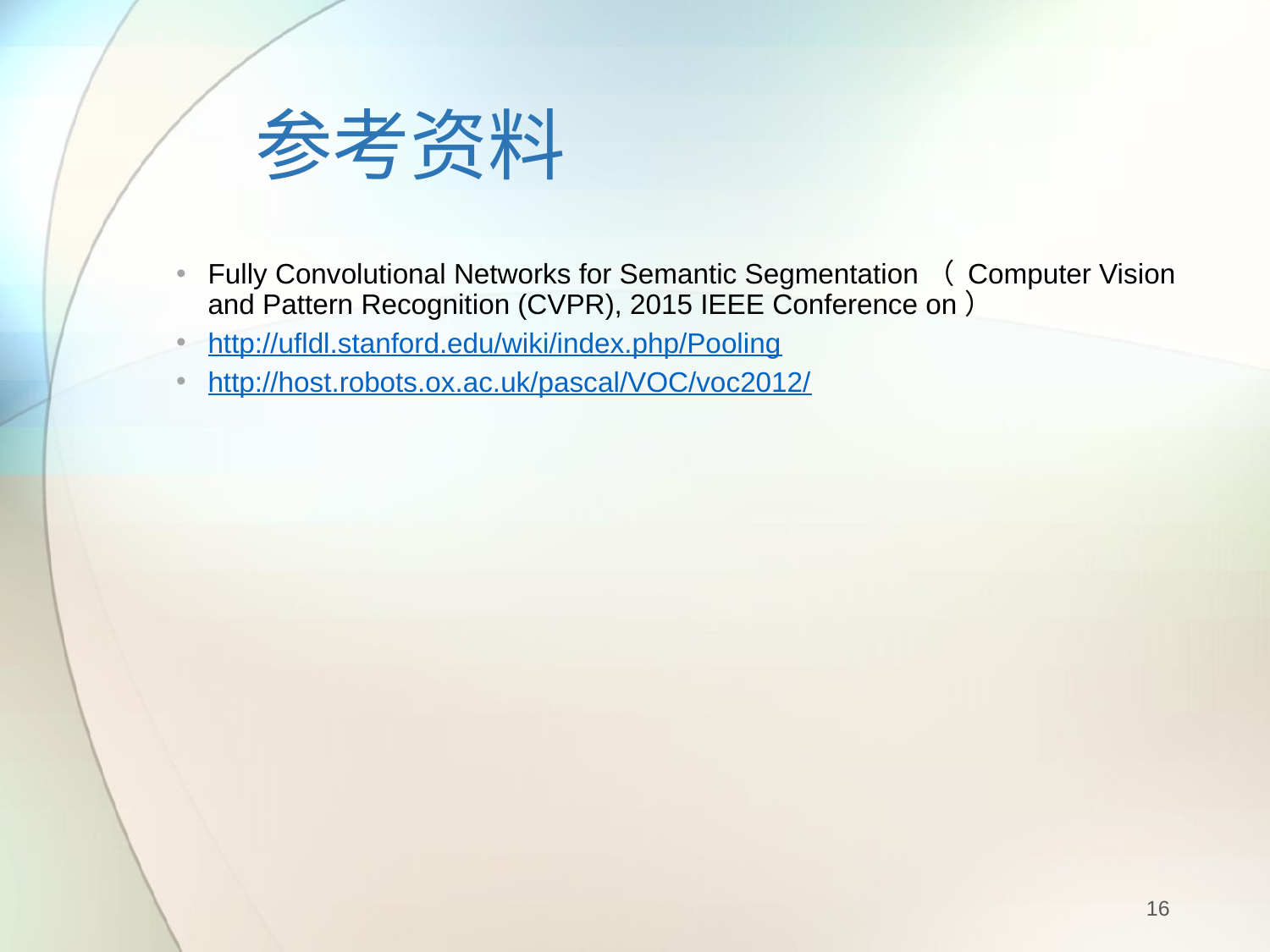

# 参考资料
Fully Convolutional Networks for Semantic Segmentation（ Computer Vision and Pattern Recognition (CVPR), 2015 IEEE Conference on）
http://ufldl.stanford.edu/wiki/index.php/Pooling
http://host.robots.ox.ac.uk/pascal/VOC/voc2012/

16